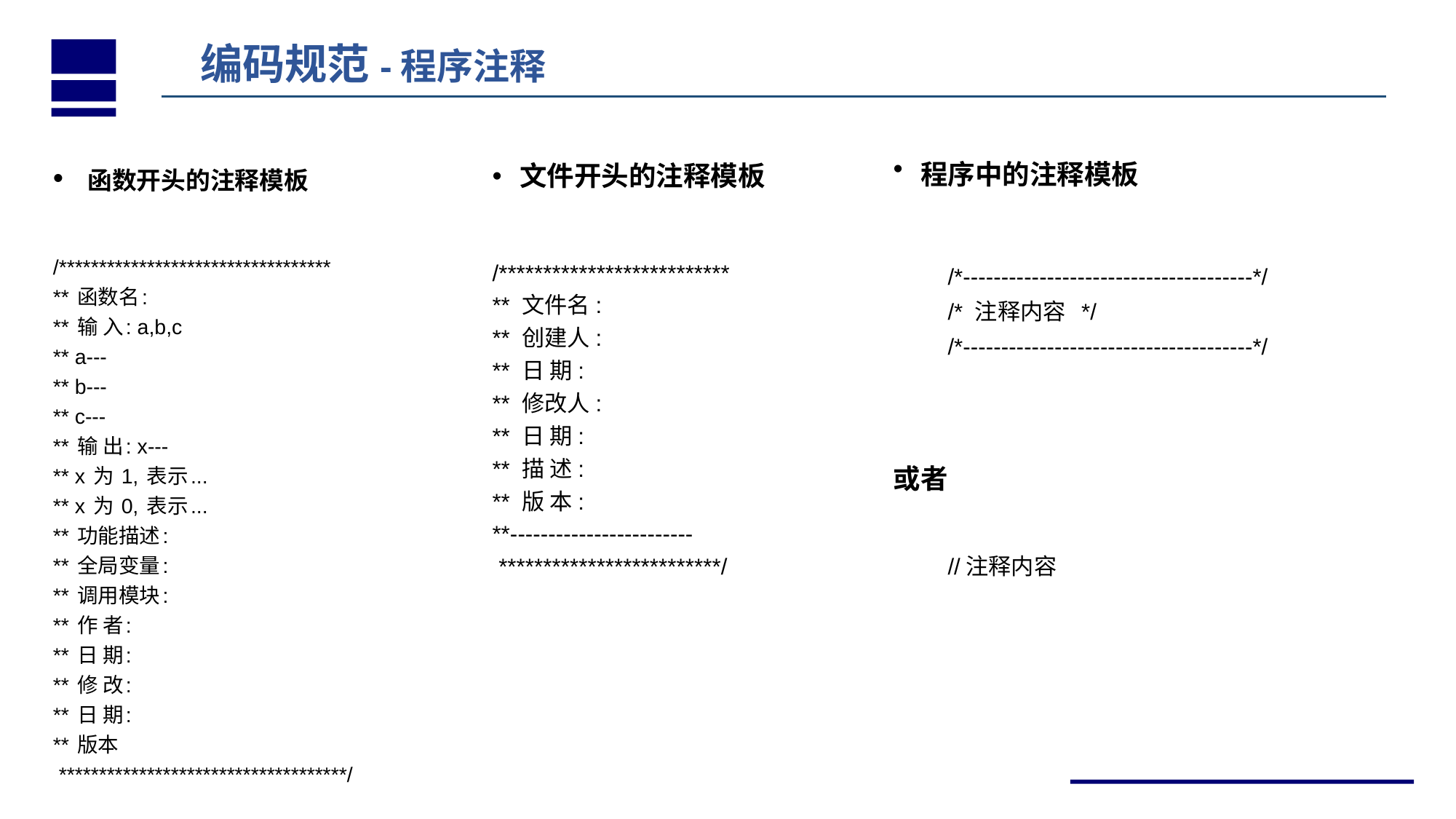

编码规范-程序注释
程序中的注释模板

/*--------------------------------------*/
/* 注释内容  */
/*--------------------------------------*/

或者

//注释内容
 函数开头的注释模板

/**********************************
** 函数名:
** 输 入: a,b,c
** a---
** b---
** c---
** 输 出: x---
** x 为 1, 表示...
** x 为 0, 表示...
** 功能描述:
** 全局变量:
** 调用模块:
** 作 者:
** 日 期:
** 修 改:
** 日 期:
** 版本
 ************************************/
文件开头的注释模板

/**************************
** 文件名:
** 创建人:
** 日 期:
** 修改人:
** 日 期:
** 描 述:
** 版 本:
**------------------------
 *************************/